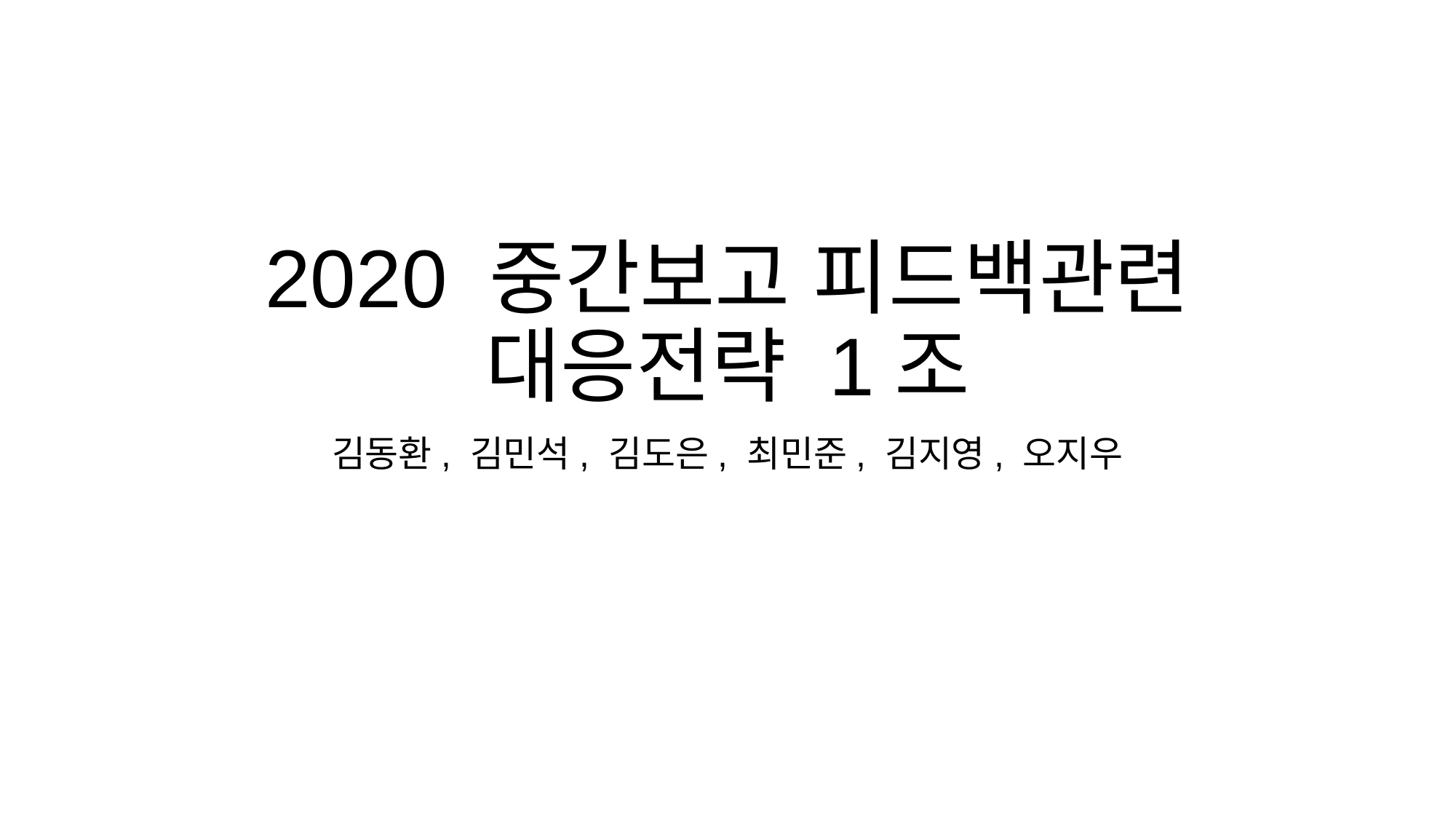

# 2020 중간보고 피드백관련 대응전략 1조
김동환, 김민석, 김도은, 최민준, 김지영, 오지우